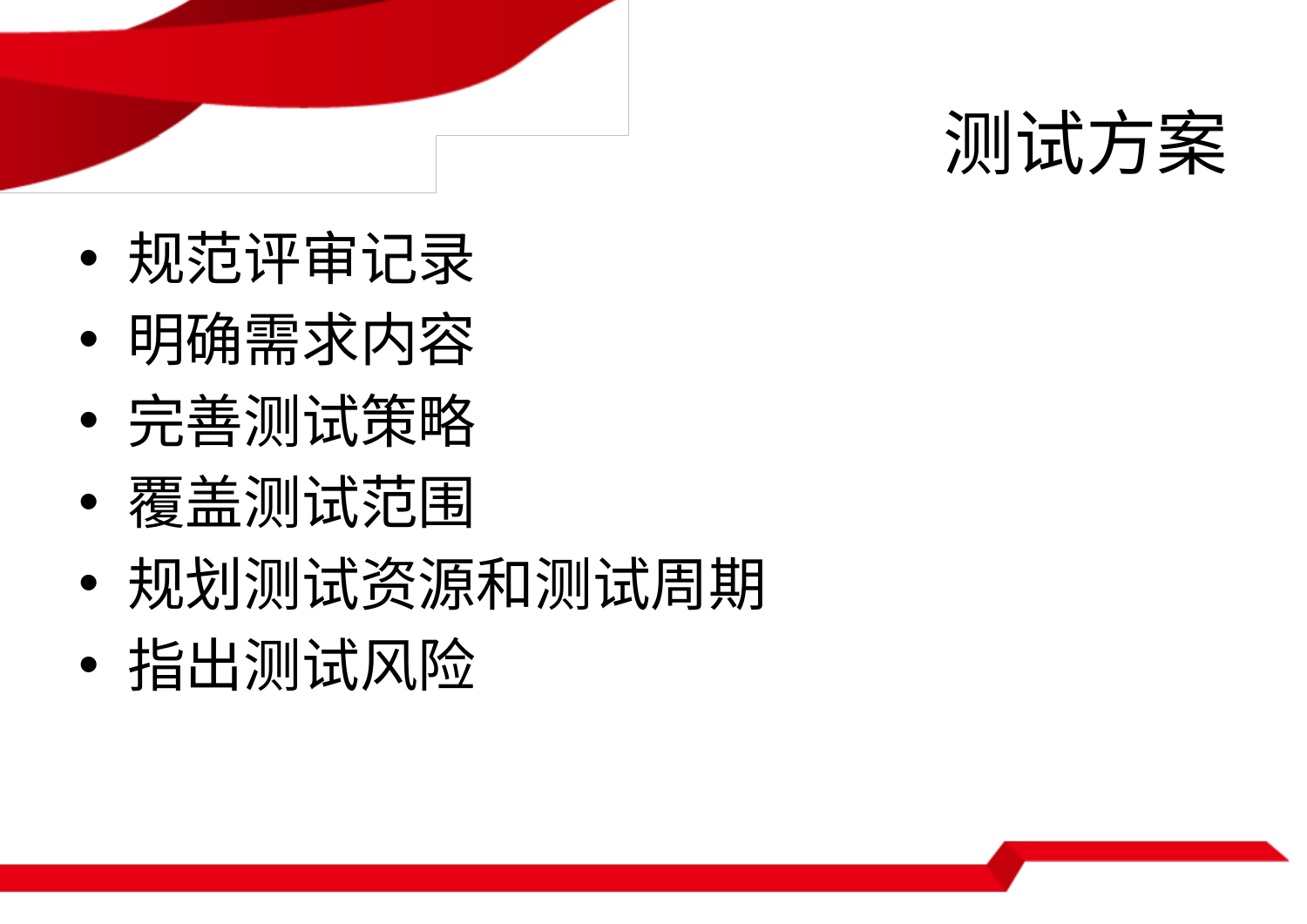

# 测试方案
规范评审记录
明确需求内容
完善测试策略
覆盖测试范围
规划测试资源和测试周期
指出测试风险